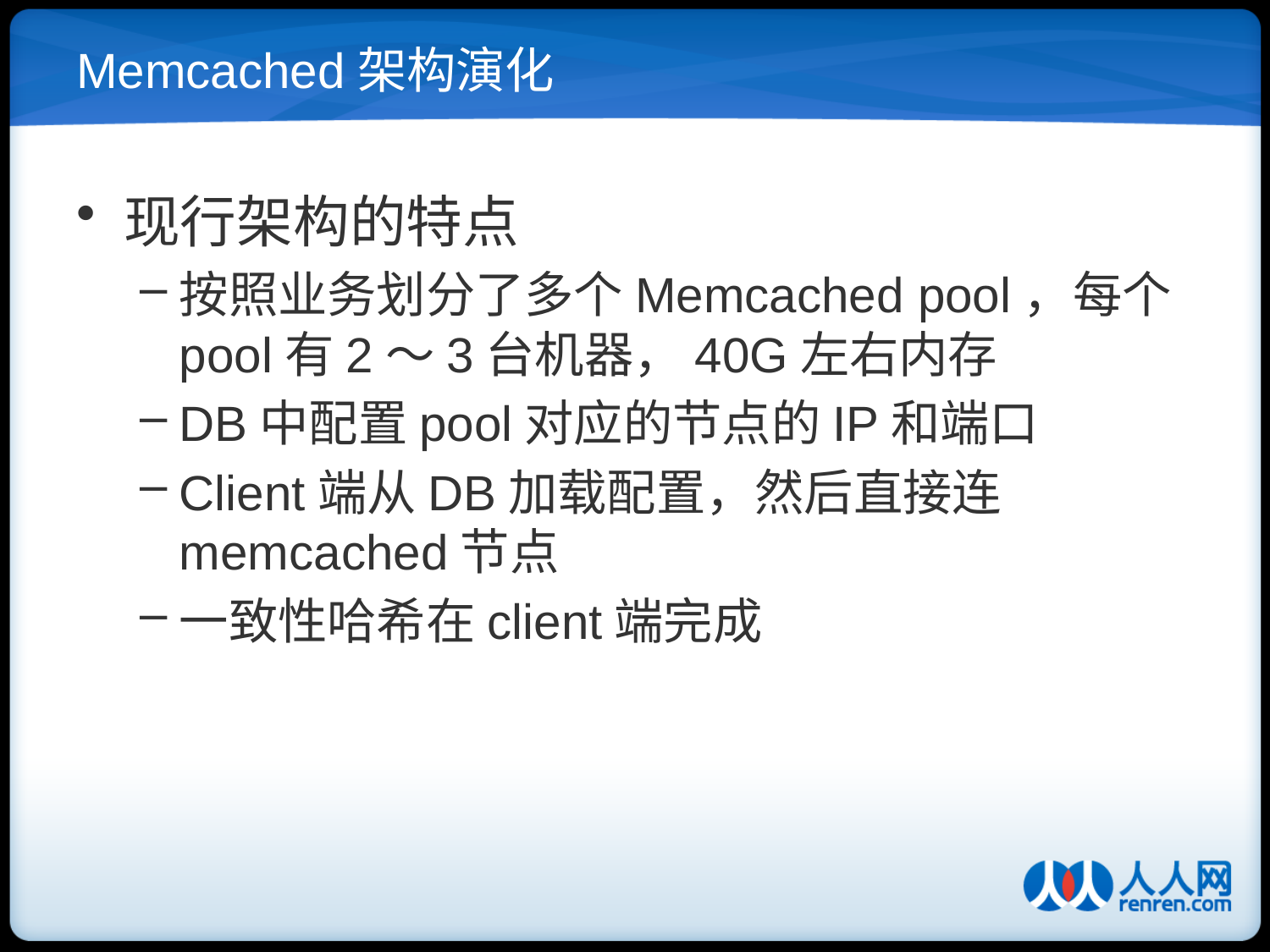

# Memcached架构演化
现行架构的特点
按照业务划分了多个Memcached pool，每个pool有2～3台机器，40G左右内存
DB中配置pool对应的节点的IP和端口
Client端从DB加载配置，然后直接连memcached节点
一致性哈希在client端完成